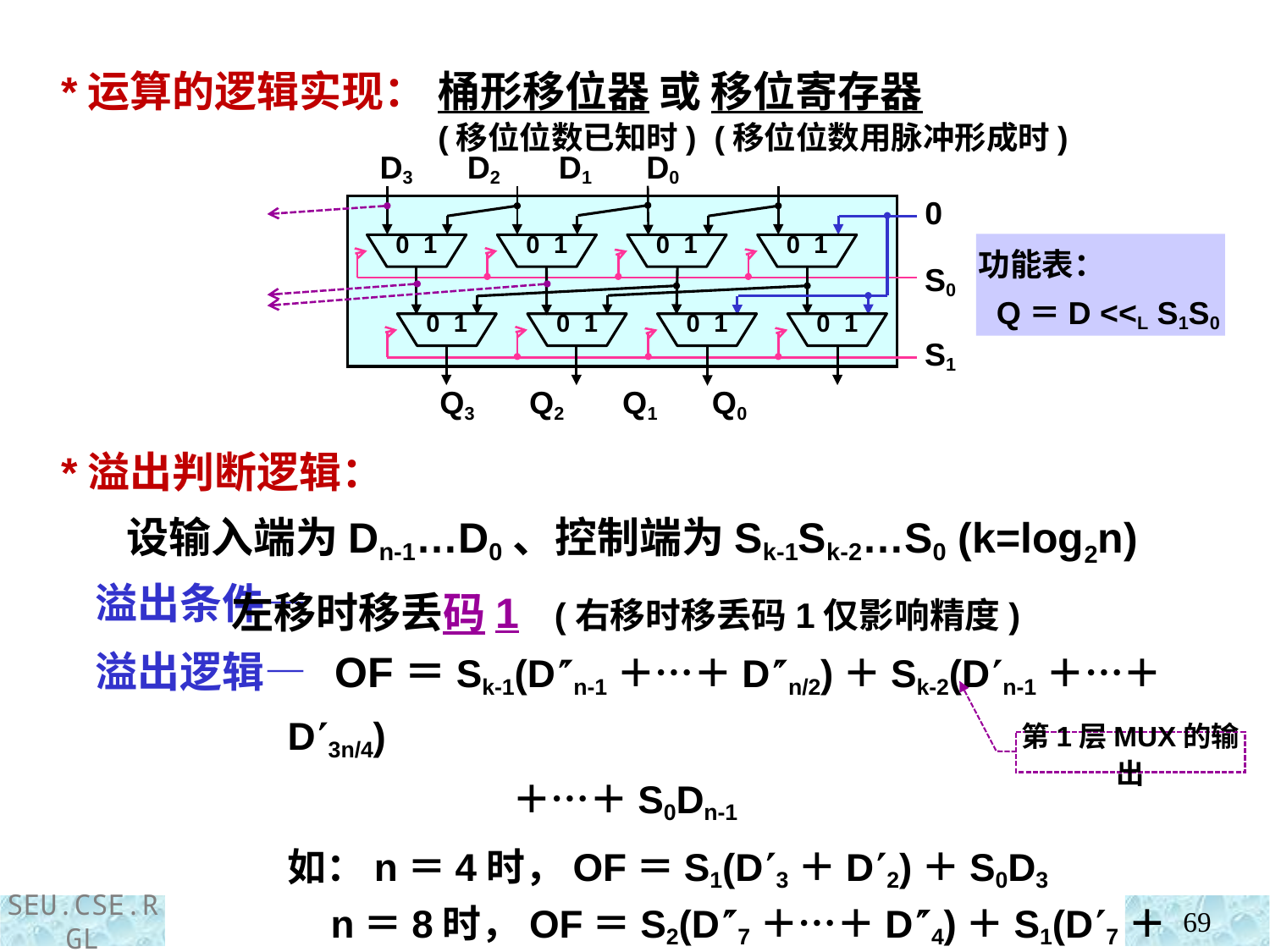

*运算的逻辑实现：

  *溢出判断逻辑：

     溢出条件—
     溢出逻辑—
桶形移位器 或 移位寄存器
(移位位数已知时)  (移位位数用脉冲形成时)
D3       D2       D1       D0

0
功能表：
  Q＝D <<L S1S0
0  1
0  1
0  1
0  1
S0
0  1
0  1
0  1
0  1
S1
Q3       Q2       Q1       Q0
  设输入端为Dn-1…D0、控制端为Sk-1Sk-2…S0 (k=log2n)
             左移时移丢码1   (右移时移丢码1仅影响精度)
    OF＝Sk-1(D″n-1＋…＋D″n/2)＋Sk-2(D′n-1＋…＋D′3n/4)
                         ＋…＋S0Dn-1
如：n＝4时，OF＝S1(D′3＋D′2)＋S0D3
    n＝8时，OF＝S2(D″7＋…＋D″4)＋S1(D′7＋D′6)＋S0D7
第1层MUX的输出
69